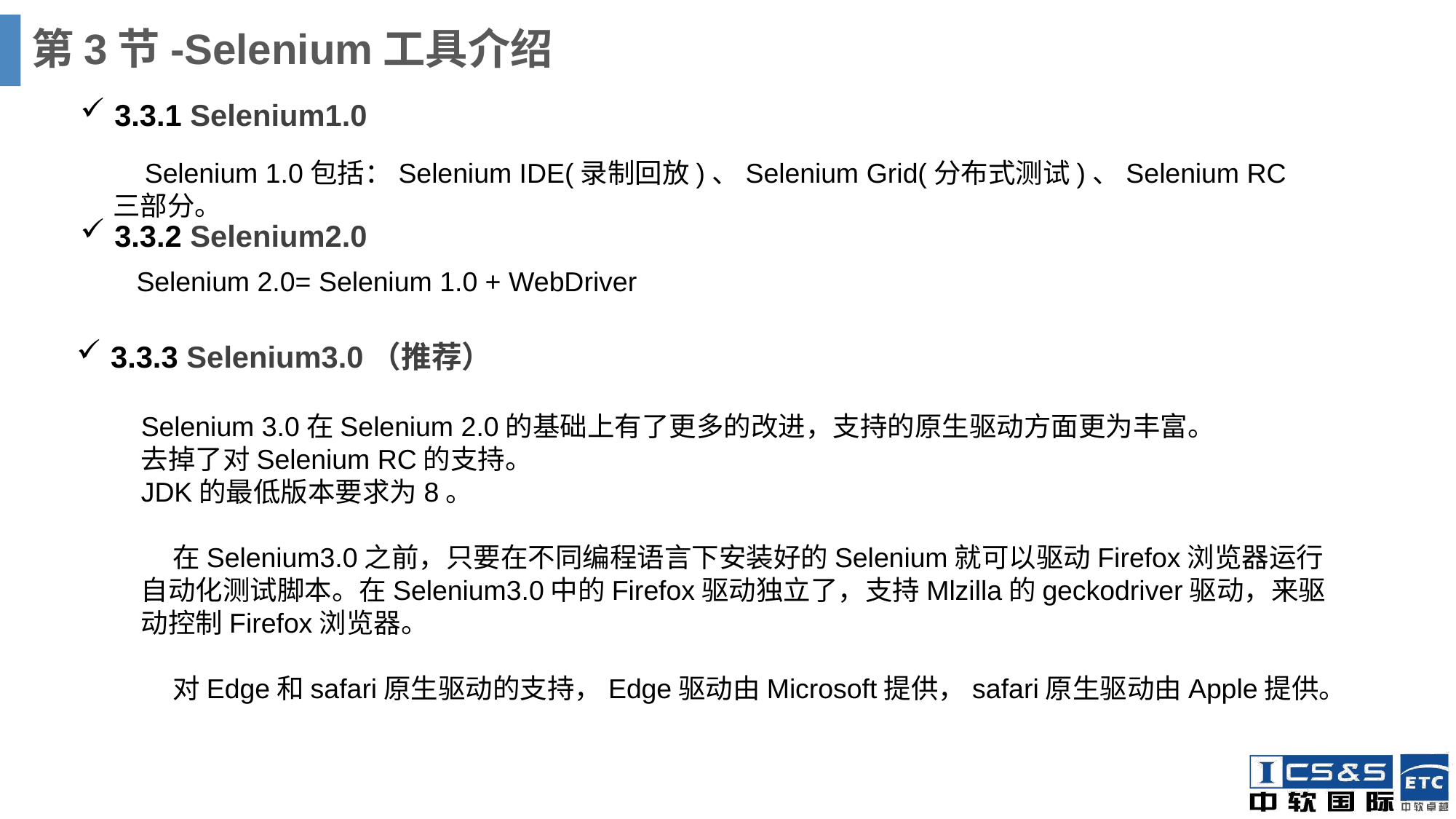

# 第3节-Selenium工具介绍
3.3.1 Selenium1.0
Selenium 1.0包括：Selenium IDE(录制回放)、Selenium Grid(分布式测试)、Selenium RC三部分。
3.3.2 Selenium2.0
Selenium 2.0= Selenium 1.0 + WebDriver
3.3.3 Selenium3.0（推荐）
Selenium 3.0在Selenium 2.0的基础上有了更多的改进，支持的原生驱动方面更为丰富。去掉了对Selenium RC的支持。JDK的最低版本要求为8。 在Selenium3.0之前，只要在不同编程语言下安装好的Selenium就可以驱动Firefox浏览器运行自动化测试脚本。在Selenium3.0中的Firefox驱动独立了，支持Mlzilla的geckodriver驱动，来驱动控制Firefox浏览器。
对Edge和safari原生驱动的支持，Edge驱动由Microsoft提供，safari原生驱动由Apple提供。